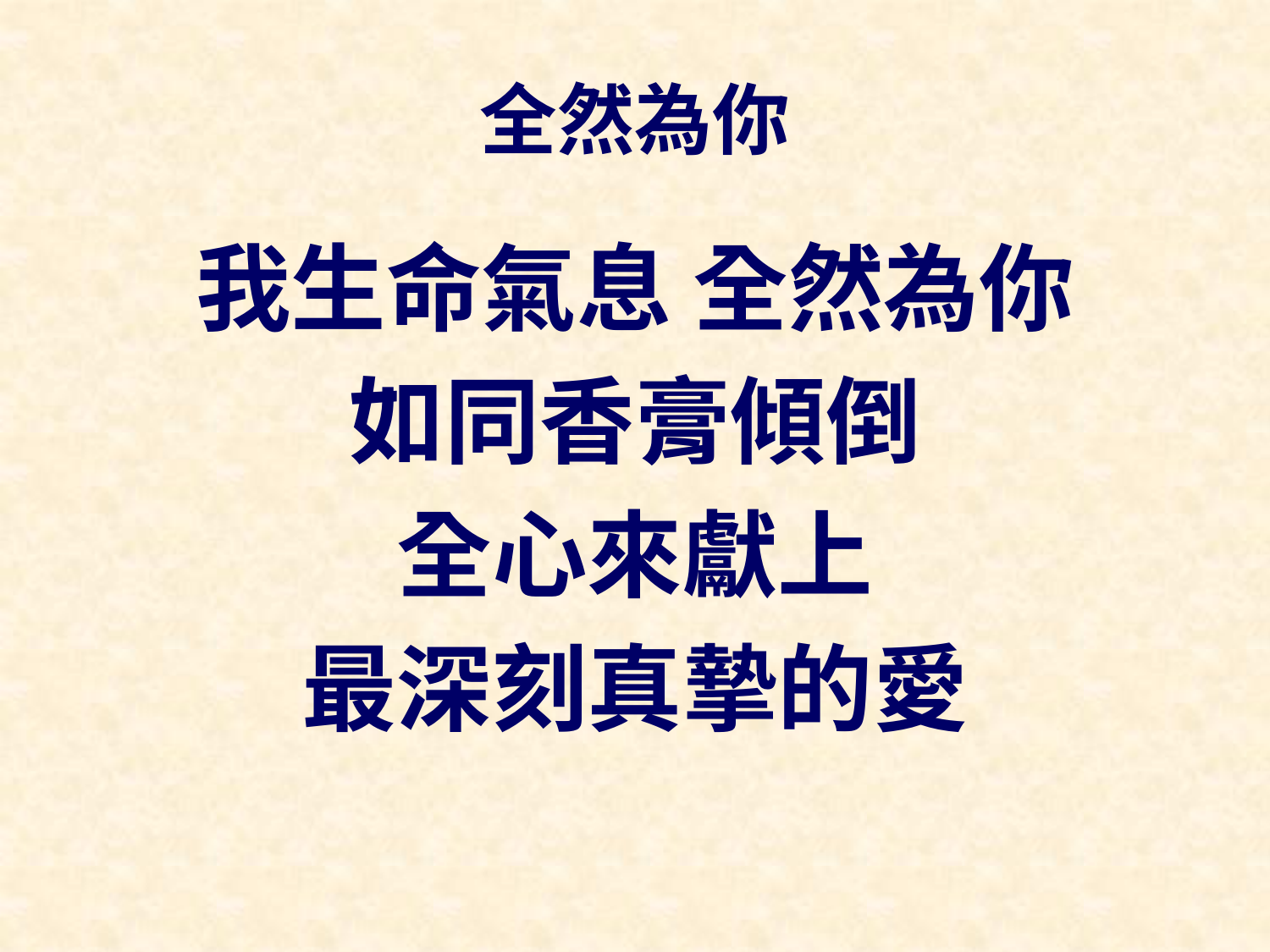

# 全然為你
我生命氣息 全然為你
如同香膏傾倒
全心來獻上
最深刻真摯的愛